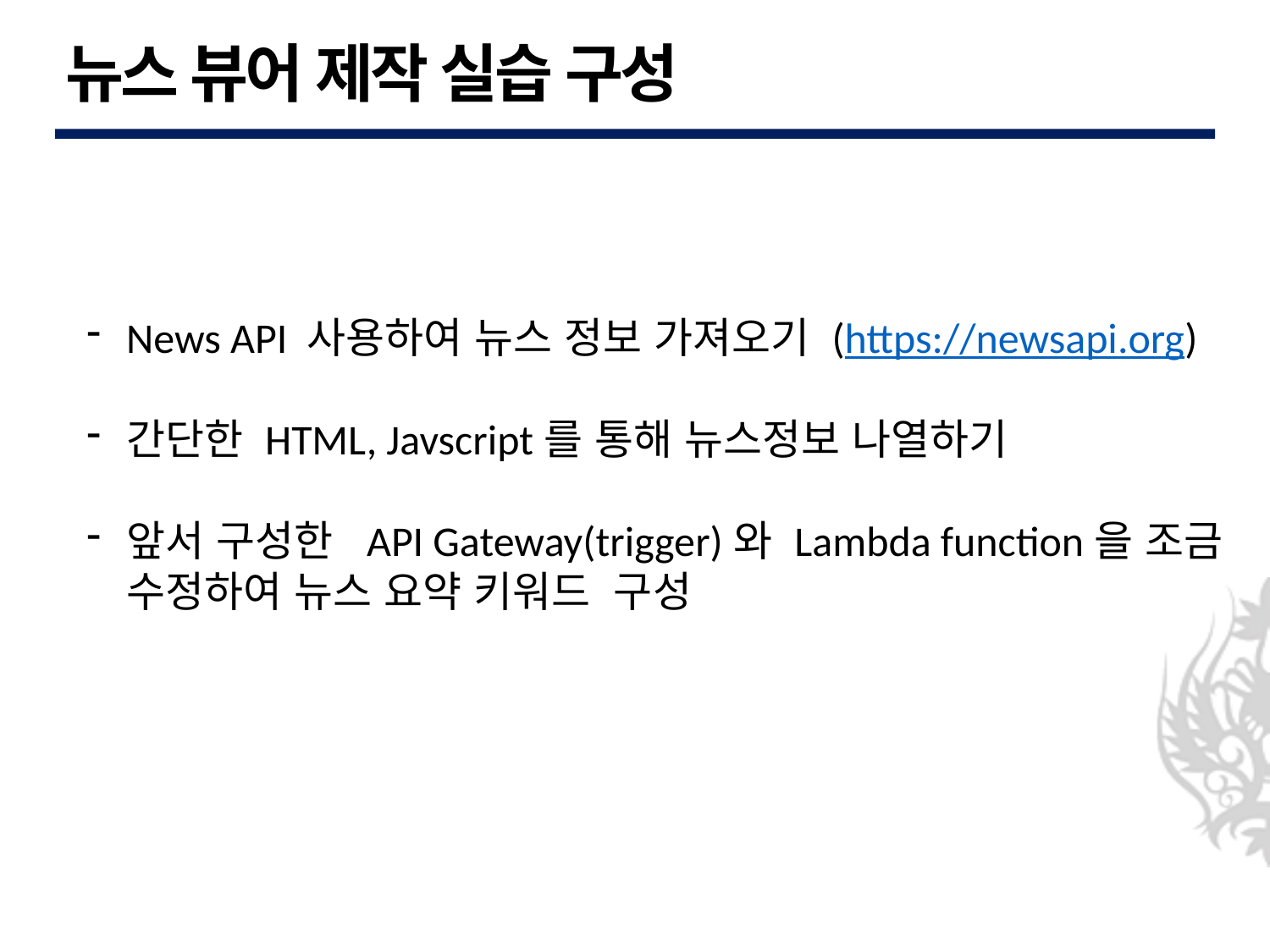

뉴스 뷰어 제작 실습 구성

News API 사용하여 뉴스 정보 가져오기 (https://newsapi.org)

간단한 HTML, Javscript를 통해 뉴스정보 나열하기

앞서 구성한  API Gateway(trigger)와 Lambda function을 조금  수정하여 뉴스 요약 키워드  구성